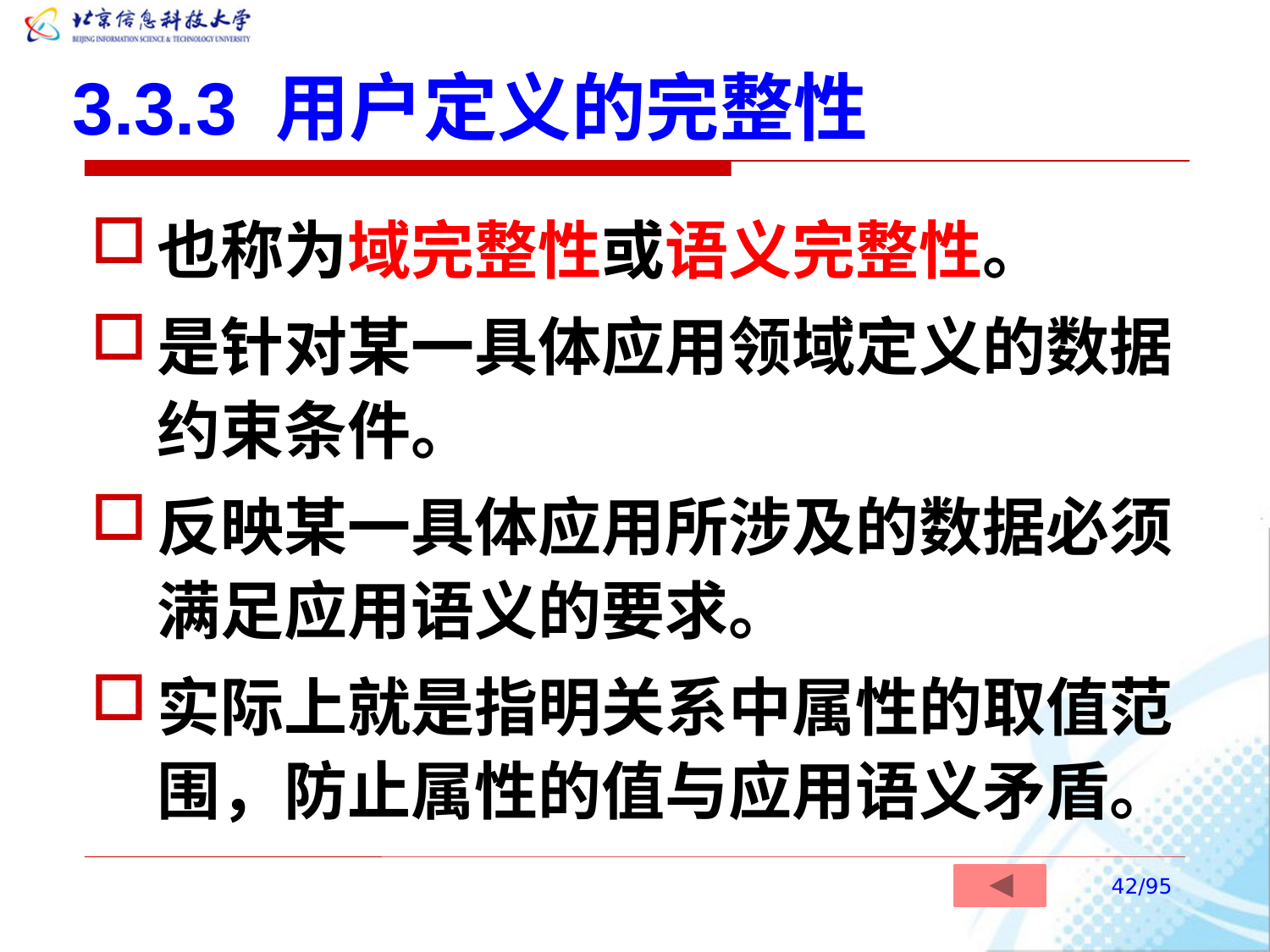

# 3.3.3 用户定义的完整性
也称为域完整性或语义完整性。
是针对某一具体应用领域定义的数据约束条件。
反映某一具体应用所涉及的数据必须满足应用语义的要求。
实际上就是指明关系中属性的取值范围，防止属性的值与应用语义矛盾。

42/95